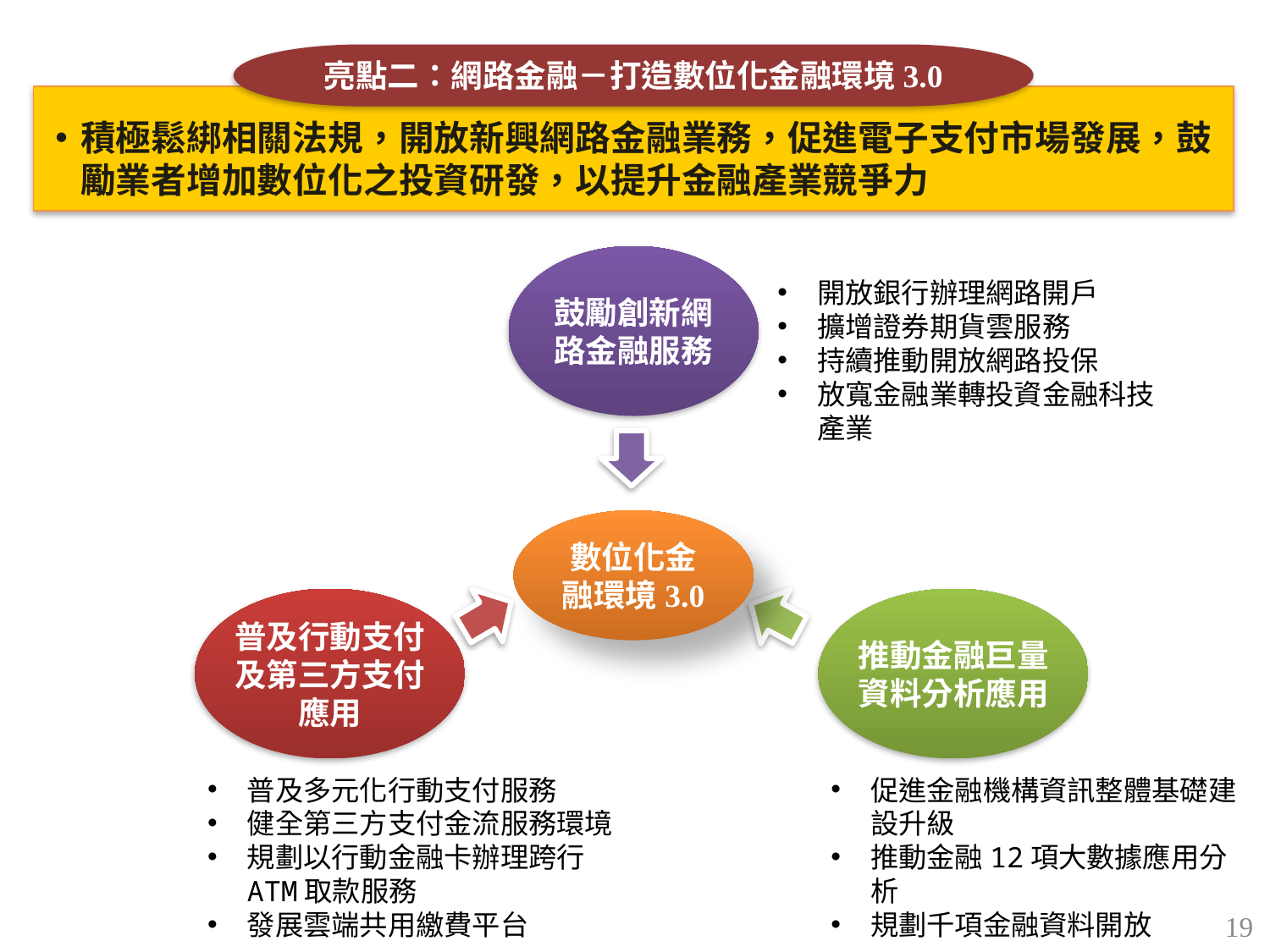

亮點二：網路金融－打造數位化金融環境3.0
積極鬆綁相關法規，開放新興網路金融業務，促進電子支付市場發展，鼓勵業者增加數位化之投資研發，以提升金融產業競爭力
鼓勵創新網路金融服務

數位化金融環境3.0

推動金融巨量資料分析應用
普及行動支付及第三方支付應用
開放銀行辦理網路開戶
擴增證券期貨雲服務
持續推動開放網路投保
放寬金融業轉投資金融科技產業
普及多元化行動支付服務
健全第三方支付金流服務環境
規劃以行動金融卡辦理跨行ATM取款服務
發展雲端共用繳費平台
促進金融機構資訊整體基礎建設升級
推動金融12項大數據應用分析
規劃千項金融資料開放
19